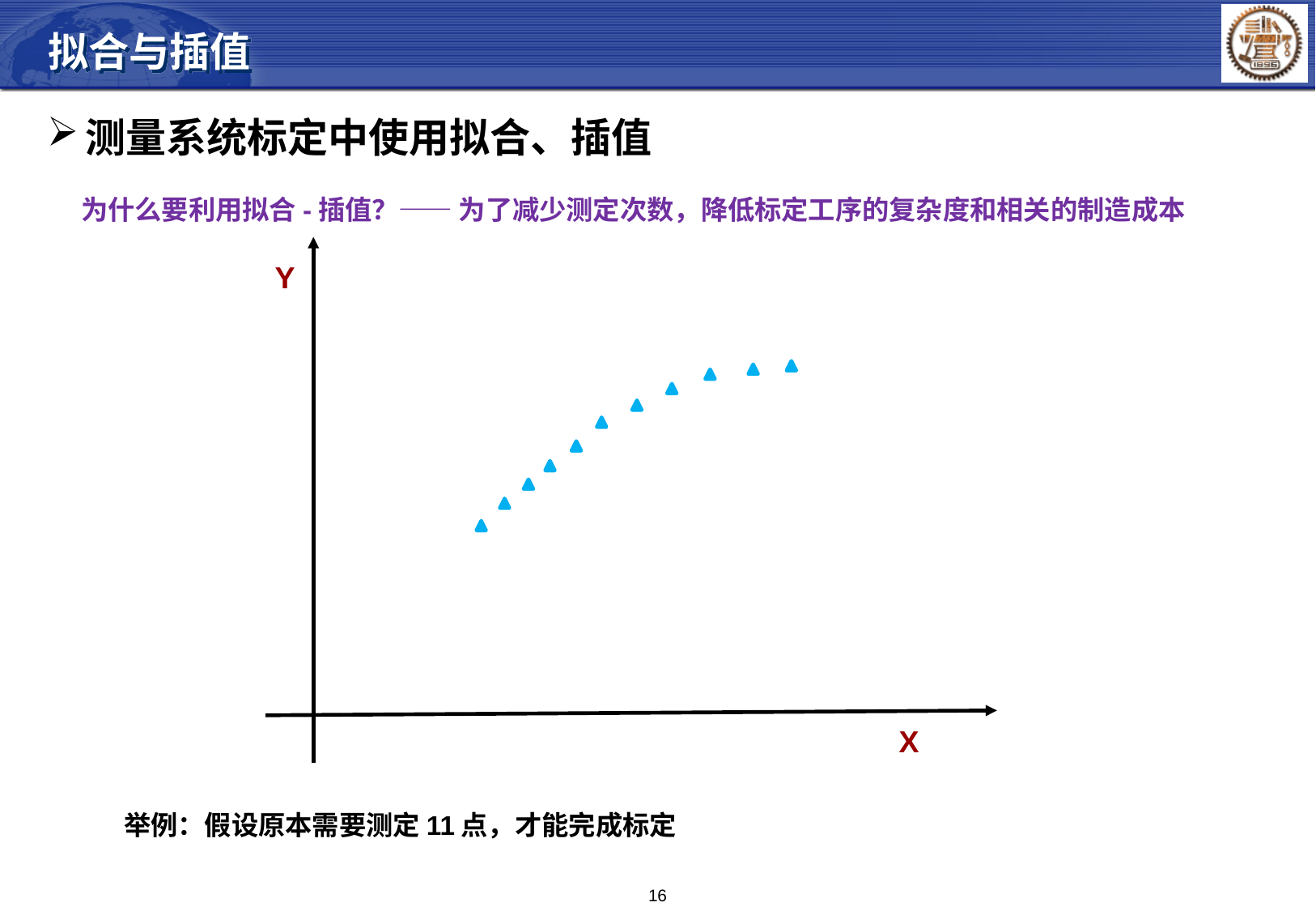

拟合与插值
测量系统标定中使用拟合、插值
 为什么要利用拟合-插值？—— 为了减少测定次数，降低标定工序的复杂度和相关的制造成本
Y

X
举例：假设原本需要测定11点，才能完成标定
16